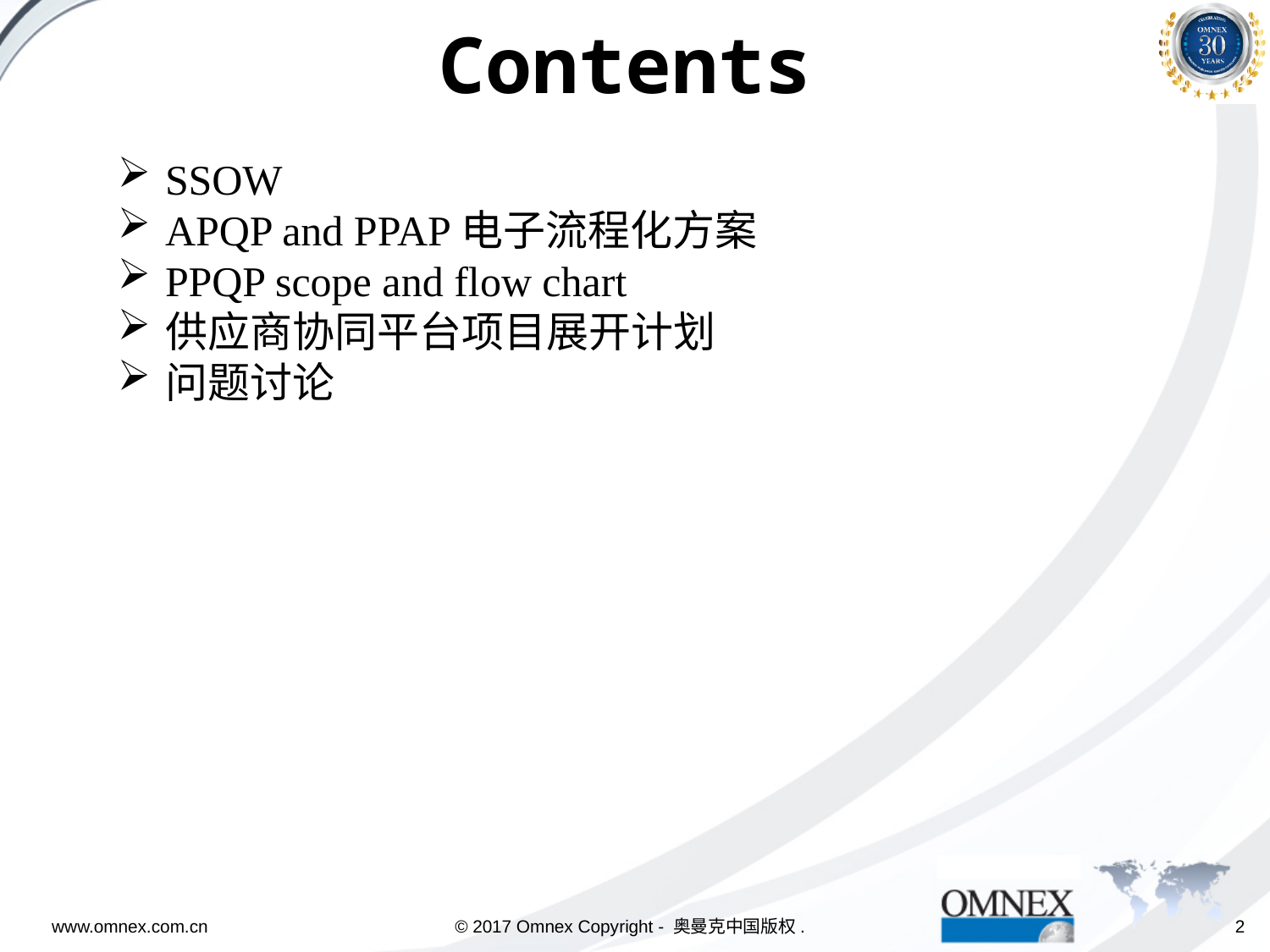

Contents
SSOW
APQP and PPAP电子流程化方案
PPQP scope and flow chart
供应商协同平台项目展开计划
问题讨论